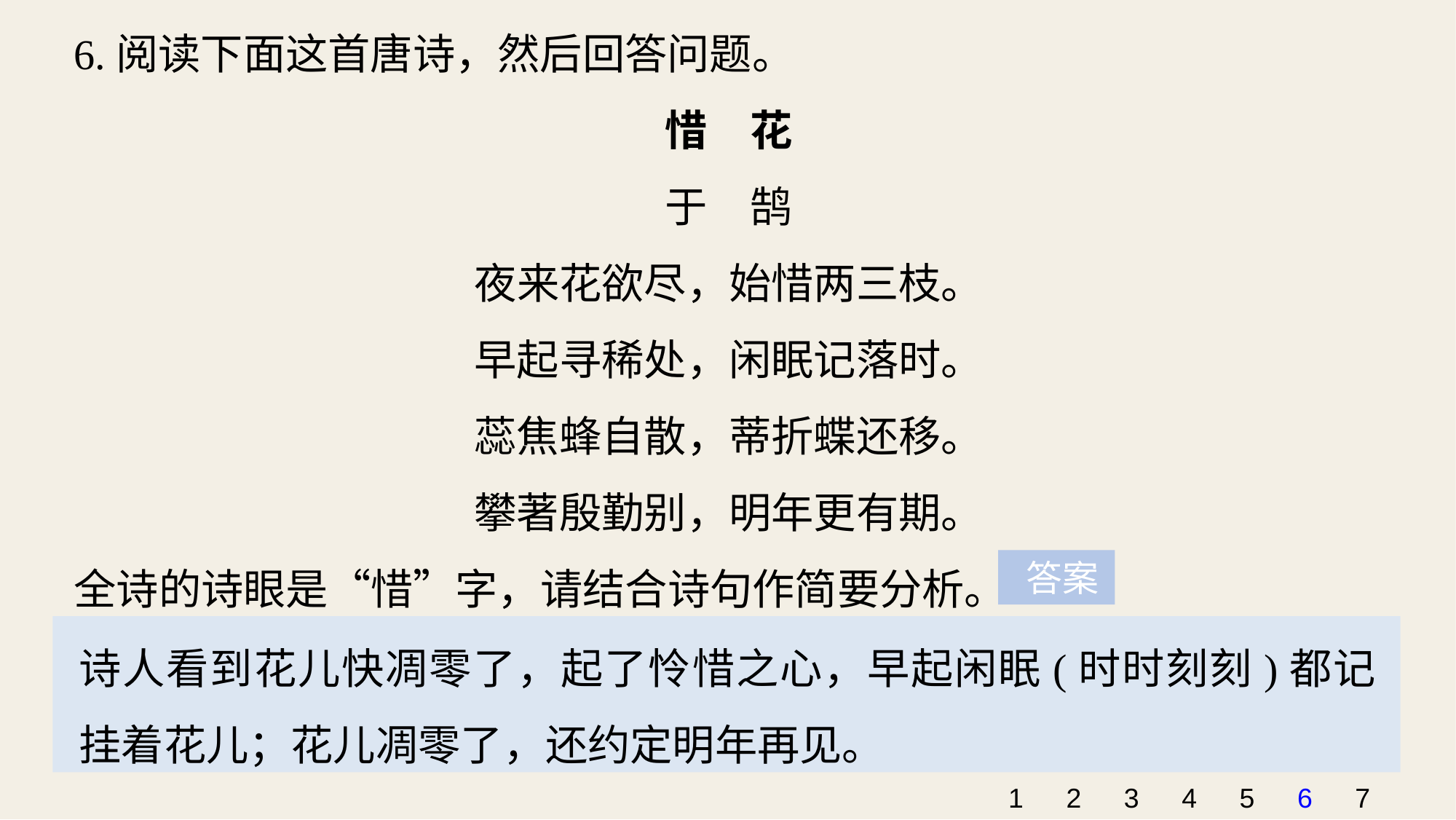

6.阅读下面这首唐诗，然后回答问题。
惜　花
于　鹄
夜来花欲尽，始惜两三枝。
早起寻稀处，闲眠记落时。
蕊焦蜂自散，蒂折蝶还移。
攀著殷勤别，明年更有期。
全诗的诗眼是“惜”字，请结合诗句作简要分析。
 答案
诗人看到花儿快凋零了，起了怜惜之心，早起闲眠(时时刻刻)都记挂着花儿；花儿凋零了，还约定明年再见。

1
2
3
4
5
6
7